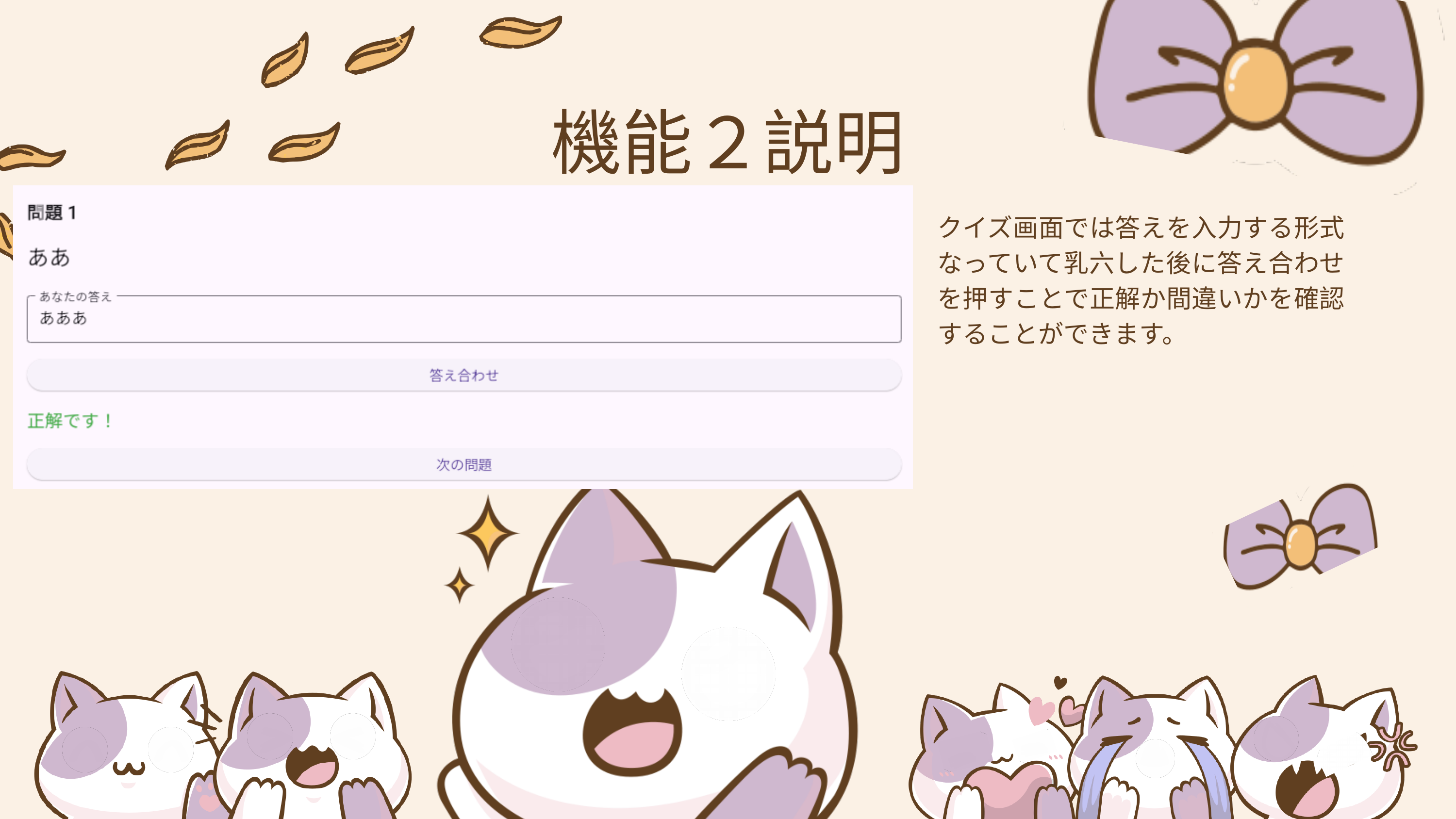

機能２説明

クイズ画面では答えを入力する形式なっていて乳六した後に答え合わせを押すことで正解か間違いかを確認することができます。